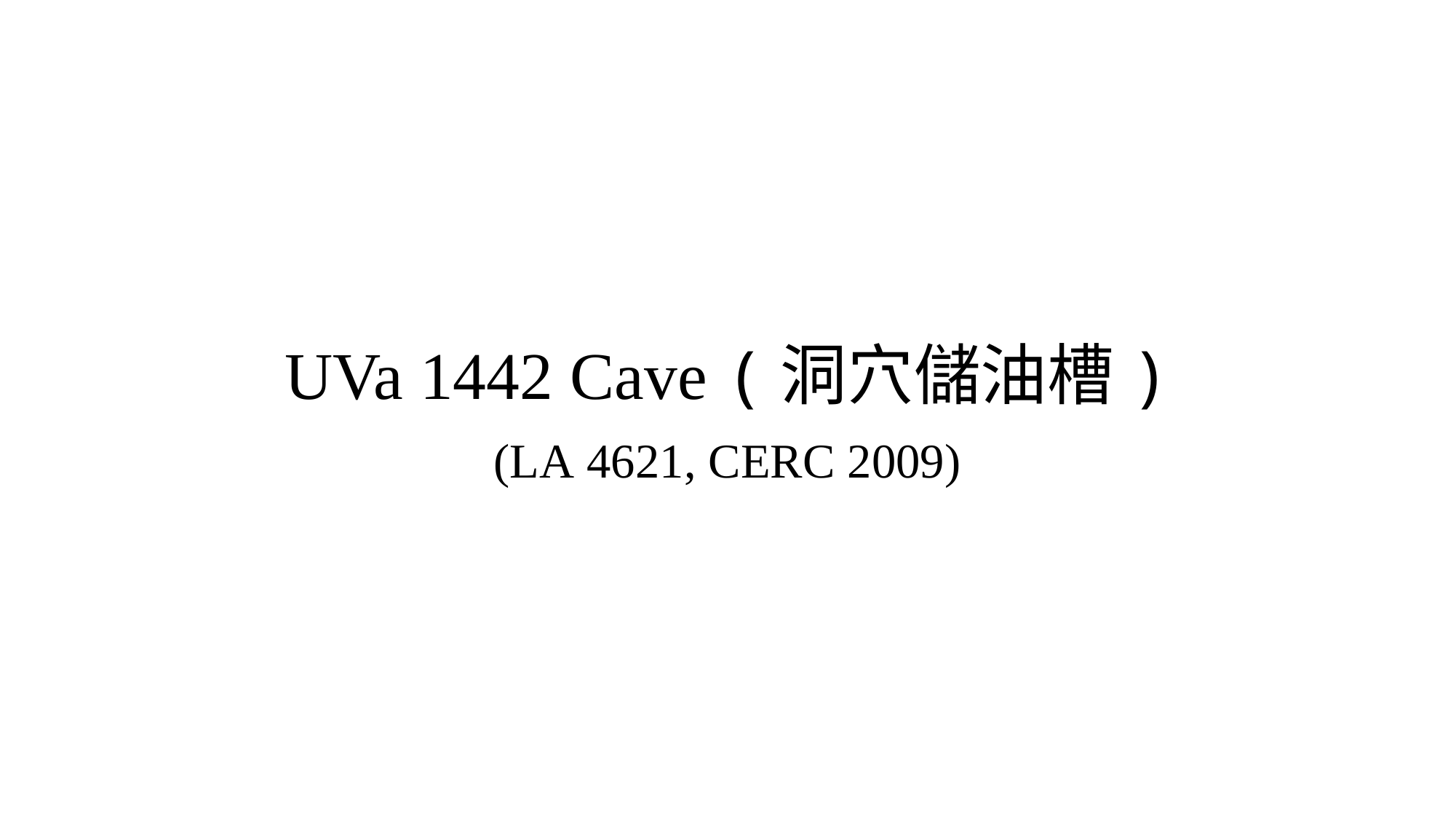

# UVa 1442 Cave (洞穴儲油槽)
(LA 4621, CERC 2009)